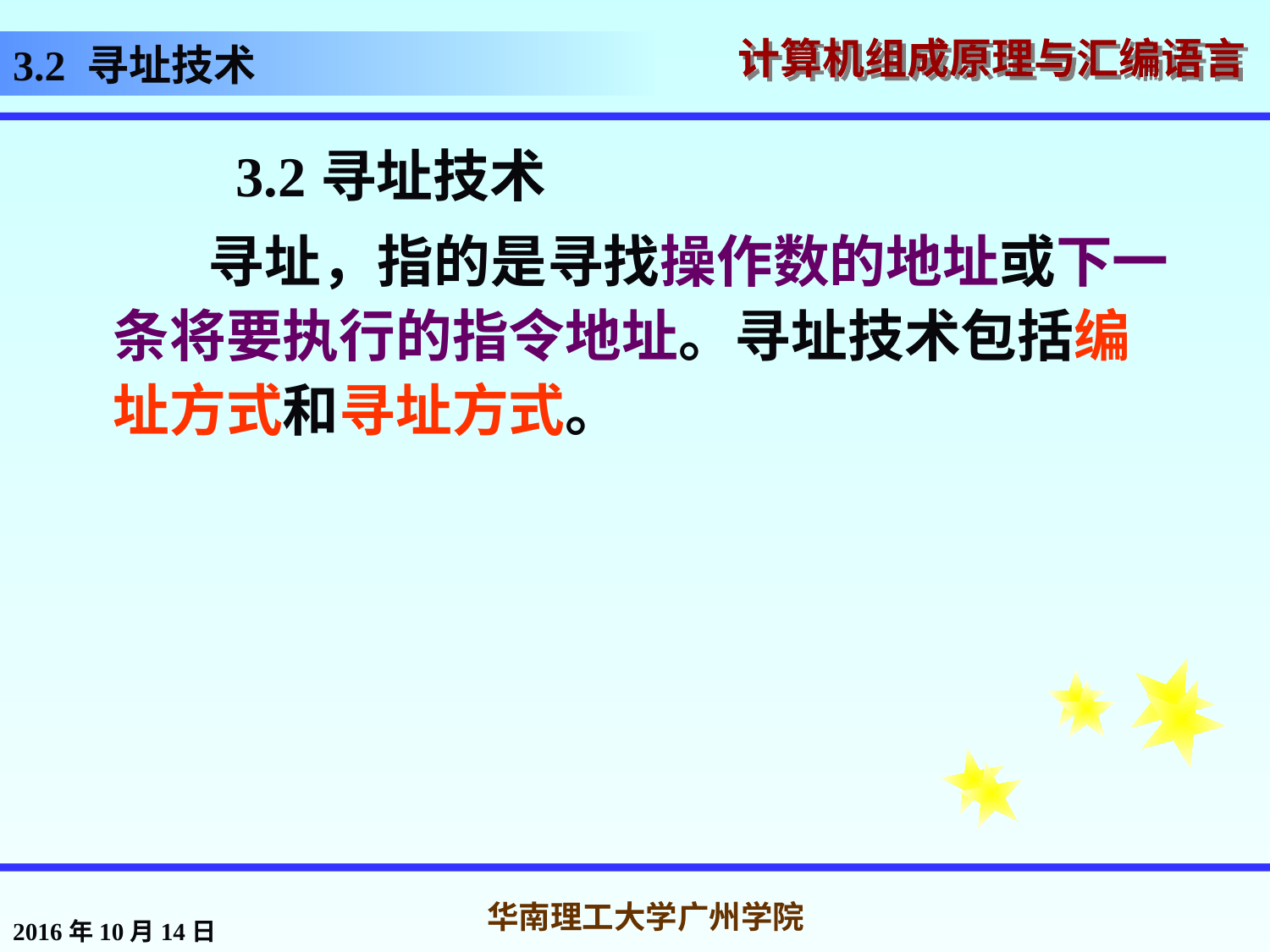

3.2 寻址技术
            3.2寻址技术
          寻址，指的是寻找操作数的地址或下一条将要执行的指令地址。寻址技术包括编址方式和寻址方式。
2016年10月14日
华南理工大学广州学院